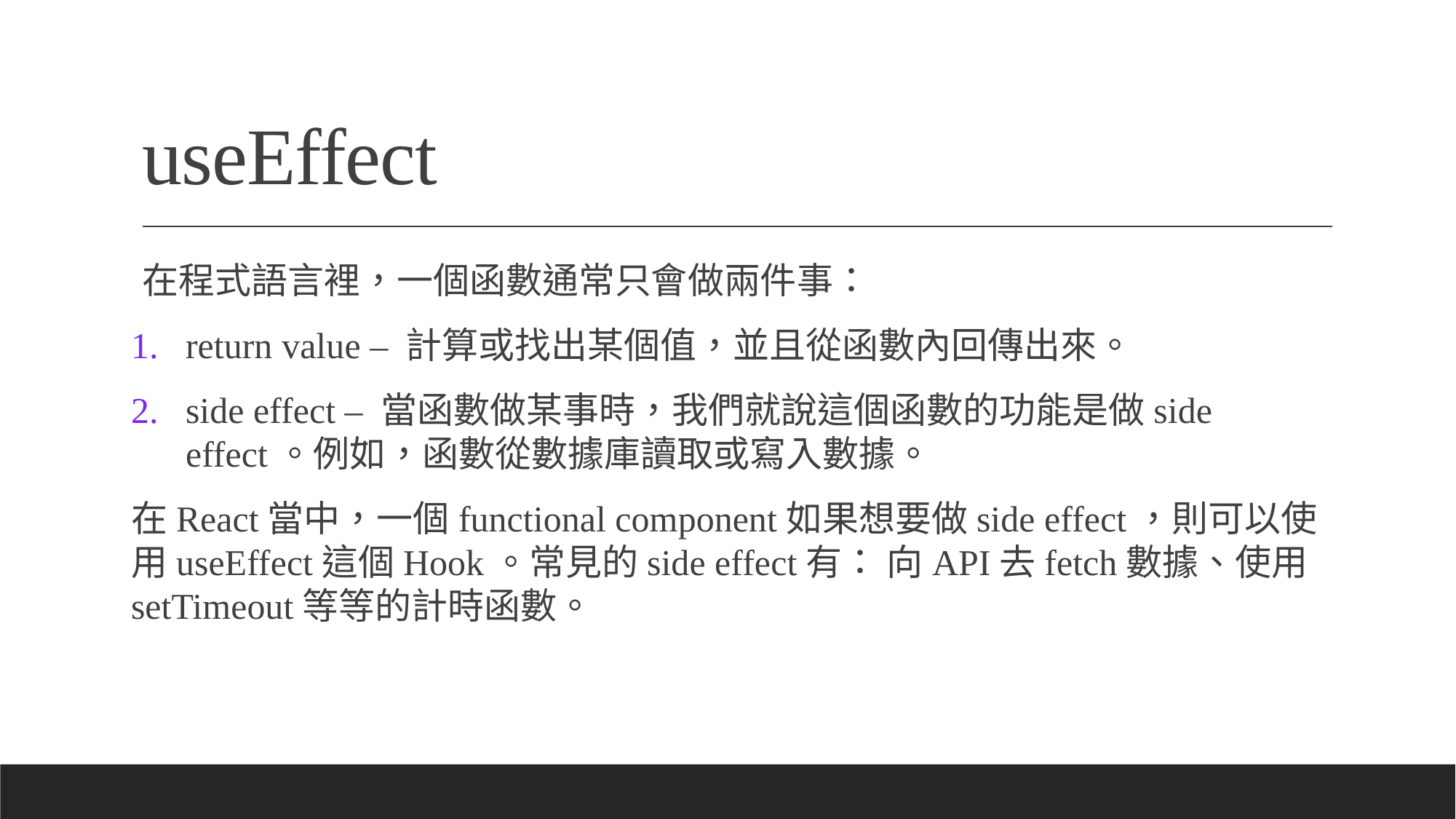

# useEffect
在程式語言裡，一個函數通常只會做兩件事：
return value – 計算或找出某個值，並且從函數內回傳出來。
side effect – 當函數做某事時，我們就說這個函數的功能是做side effect。例如，函數從數據庫讀取或寫入數據。
在React當中，一個functional component如果想要做side effect，則可以使用useEffect這個Hook。常見的side effect有： 向API去fetch數據、使用setTimeout等等的計時函數。